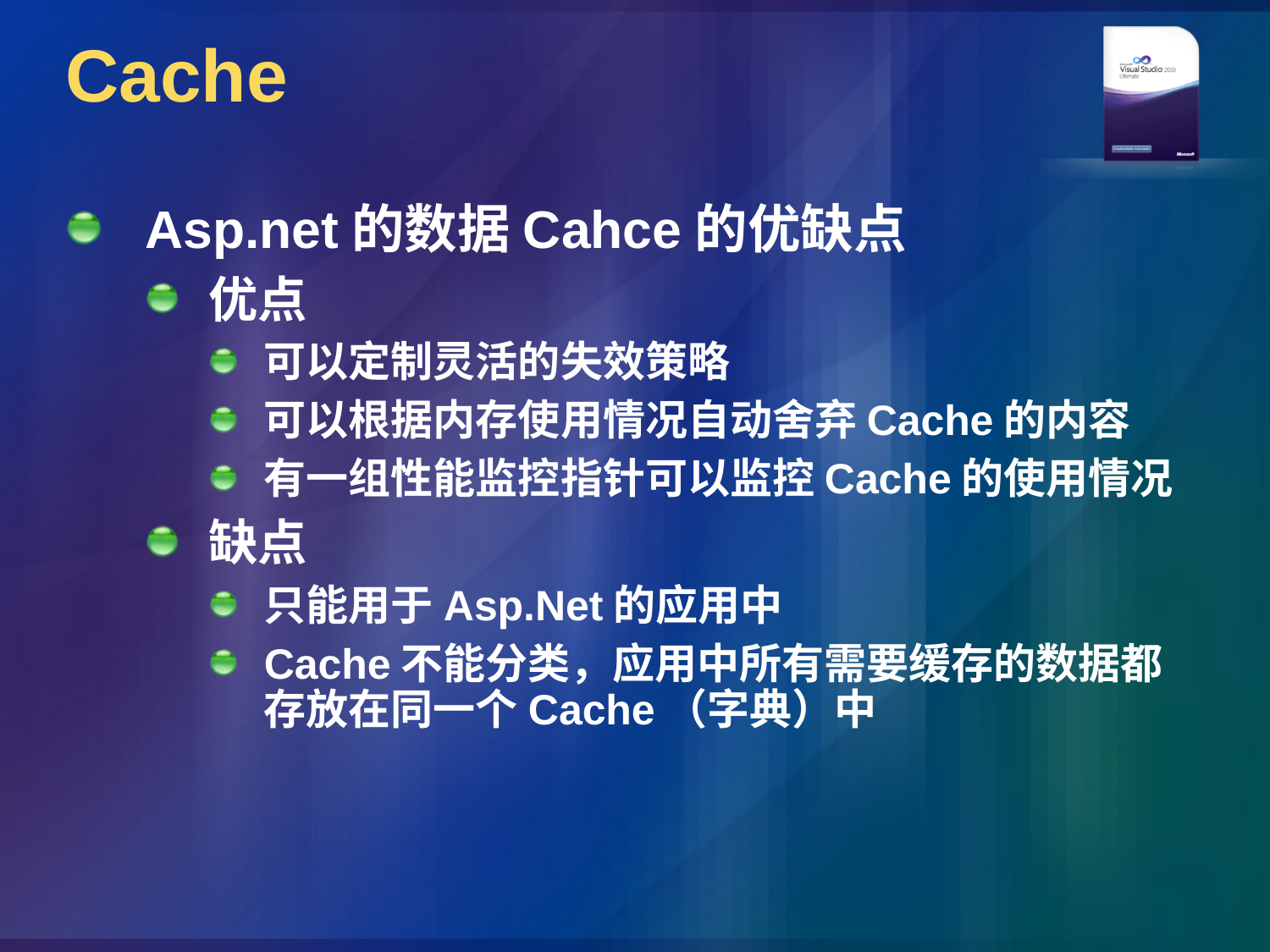

# Cache
Asp.net的数据Cahce的优缺点
优点
可以定制灵活的失效策略
可以根据内存使用情况自动舍弃Cache的内容
有一组性能监控指针可以监控Cache的使用情况
缺点
只能用于Asp.Net的应用中
Cache不能分类，应用中所有需要缓存的数据都存放在同一个Cache（字典）中